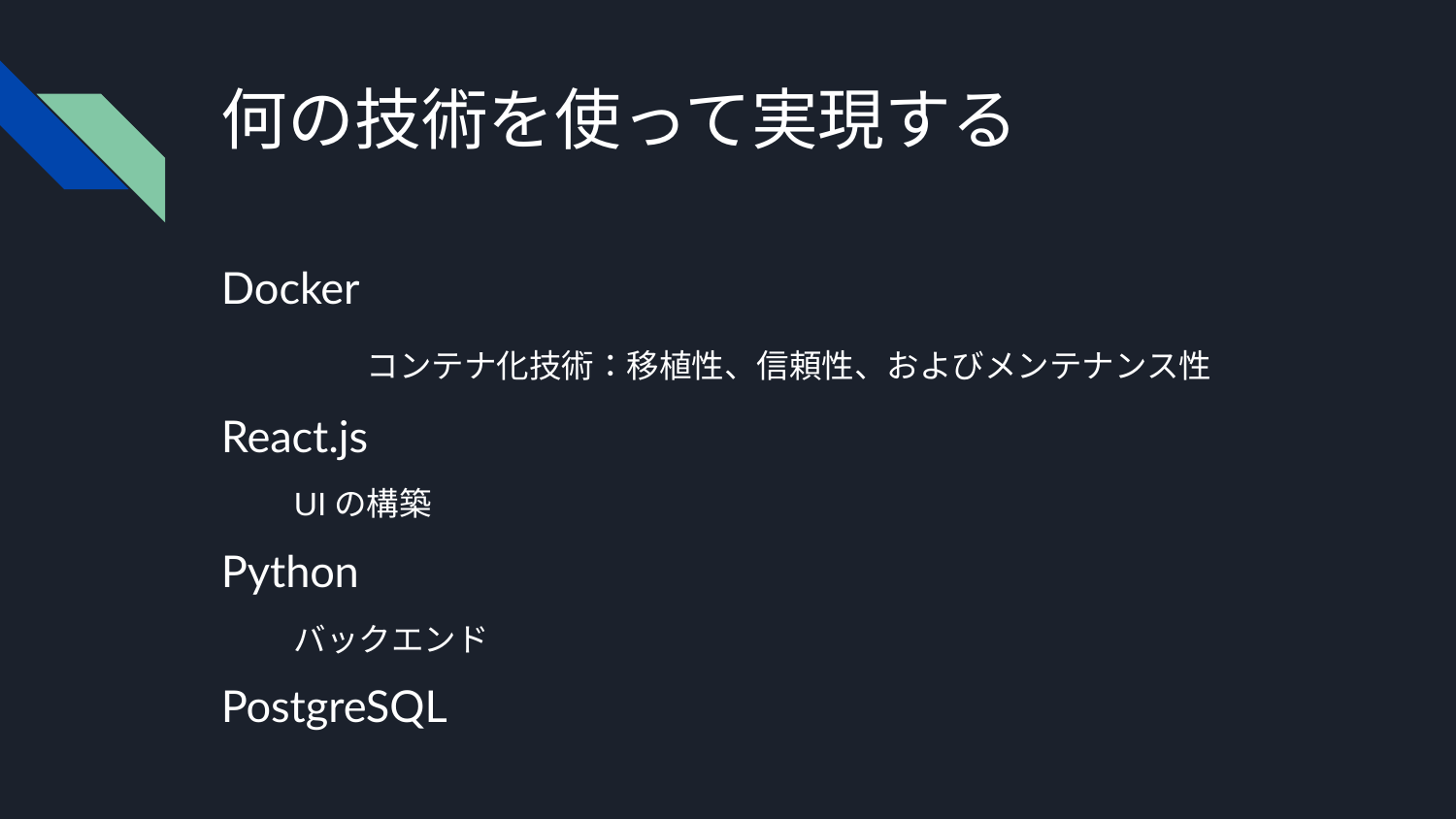

# 何の技術を使って実現する
Docker
	コンテナ化技術：移植性、信頼性、およびメンテナンス性
React.js
UIの構築
Python
バックエンド
PostgreSQL